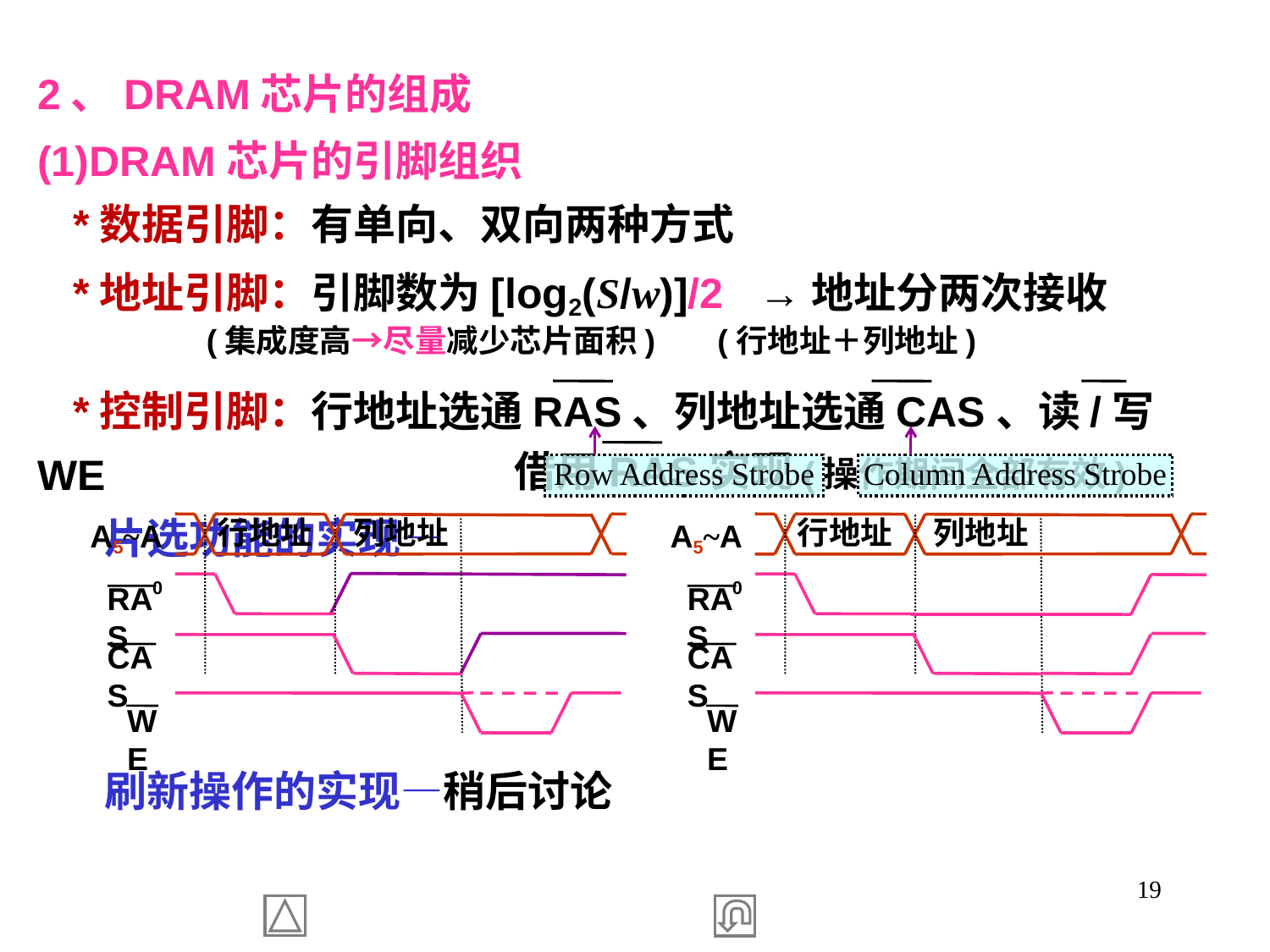

2、DRAM芯片的组成
(1)DRAM芯片的引脚组织
   *数据引脚：有单向、双向两种方式
   *地址引脚：引脚数为[log2(S/w)]/2   →地址分两次接收
                   (集成度高→尽量减少芯片面积)       (行地址＋列地址)
   *控制引脚：行地址选通RAS、列地址选通CAS、读/写WE
      片选功能的实现—
借用RAS实现(操作期间全部有效)
Row Address Strobe
Column Address Strobe

A5~A0

行地址
列地址

RAS

CAS

WE

A5~A0

行地址
列地址

RAS

CAS

WE

      刷新操作的实现—稍后讨论
19